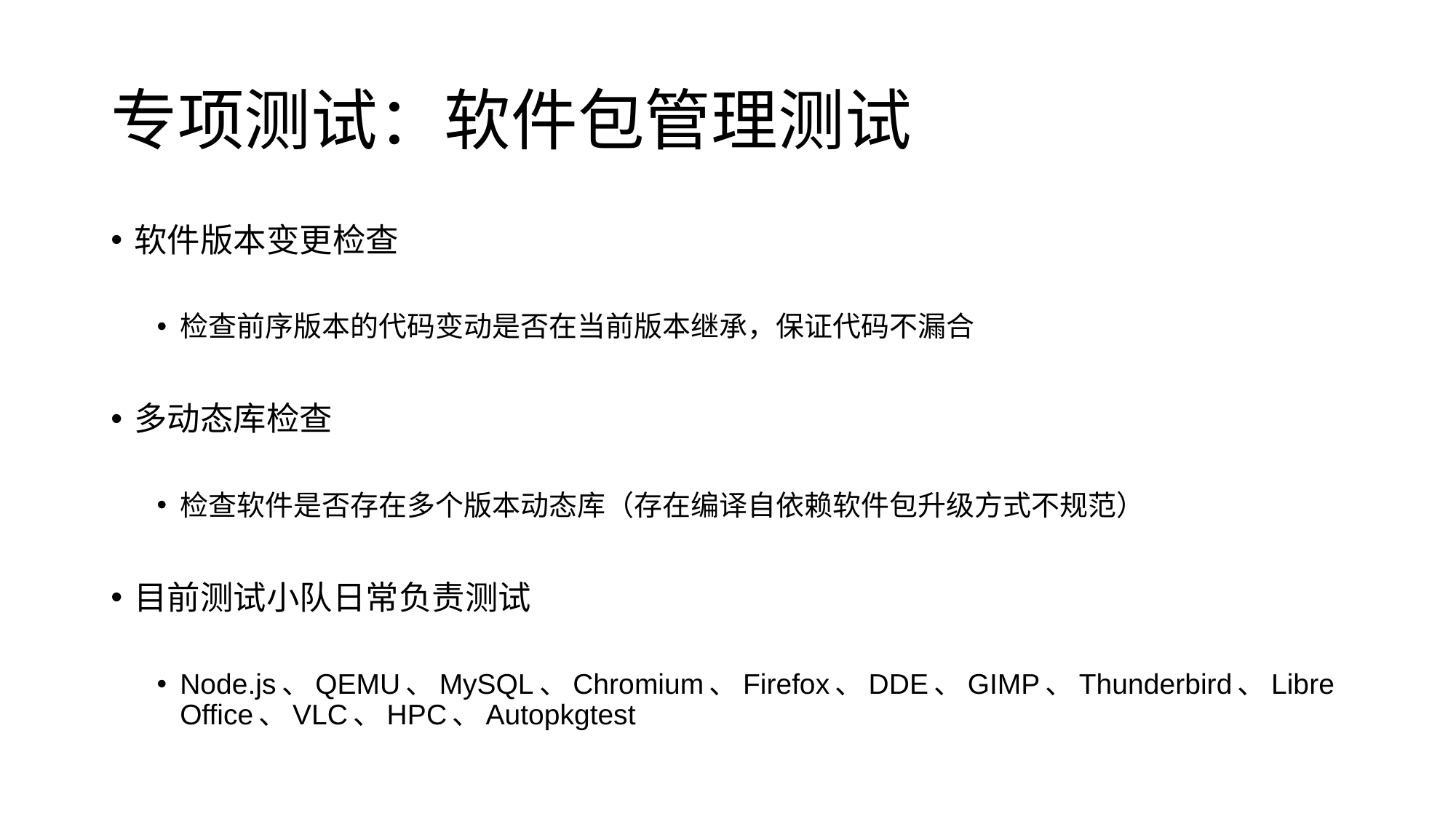

# 专项测试：软件包管理测试
软件版本变更检查

检查前序版本的代码变动是否在当前版本继承，保证代码不漏合

多动态库检查

检查软件是否存在多个版本动态库（存在编译自依赖软件包升级方式不规范）

目前测试小队日常负责测试

Node.js、QEMU、MySQL、Chromium、Firefox、DDE、GIMP、Thunderbird、LibreOffice、VLC、HPC、Autopkgtest